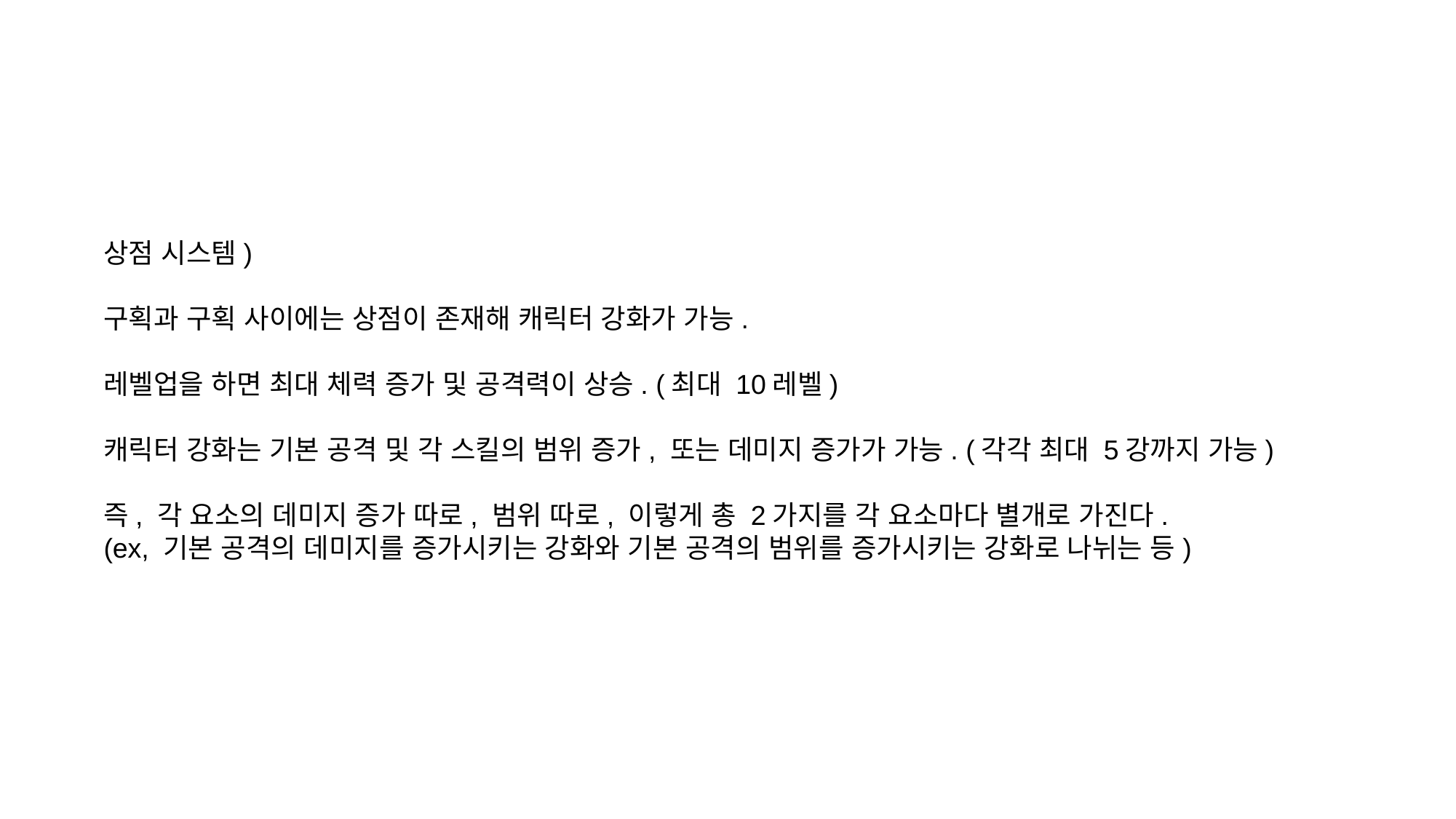

상점 시스템)

구획과 구획 사이에는 상점이 존재해 캐릭터 강화가 가능.

레벨업을 하면 최대 체력 증가 및 공격력이 상승. (최대 10레벨)

캐릭터 강화는 기본 공격 및 각 스킬의 범위 증가, 또는 데미지 증가가 가능. (각각 최대 5강까지 가능)

즉, 각 요소의 데미지 증가 따로, 범위 따로, 이렇게 총 2가지를 각 요소마다 별개로 가진다.
(ex, 기본 공격의 데미지를 증가시키는 강화와 기본 공격의 범위를 증가시키는 강화로 나뉘는 등)